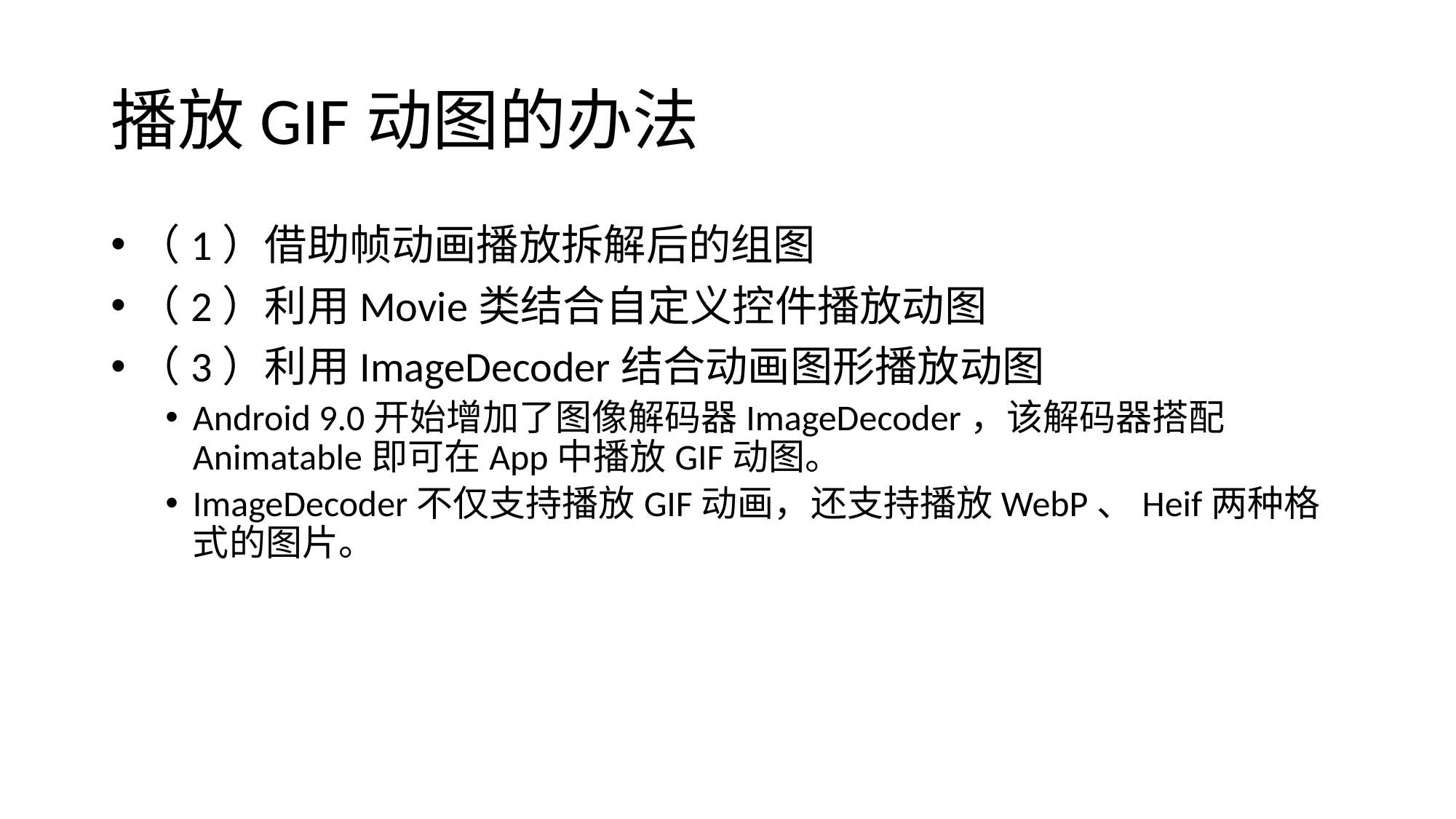

# 播放GIF动图的办法
（1）借助帧动画播放拆解后的组图
（2）利用Movie类结合自定义控件播放动图
（3）利用ImageDecoder结合动画图形播放动图
Android 9.0开始增加了图像解码器ImageDecoder，该解码器搭配Animatable即可在App中播放GIF动图。
ImageDecoder不仅支持播放GIF动画，还支持播放WebP、Heif两种格式的图片。